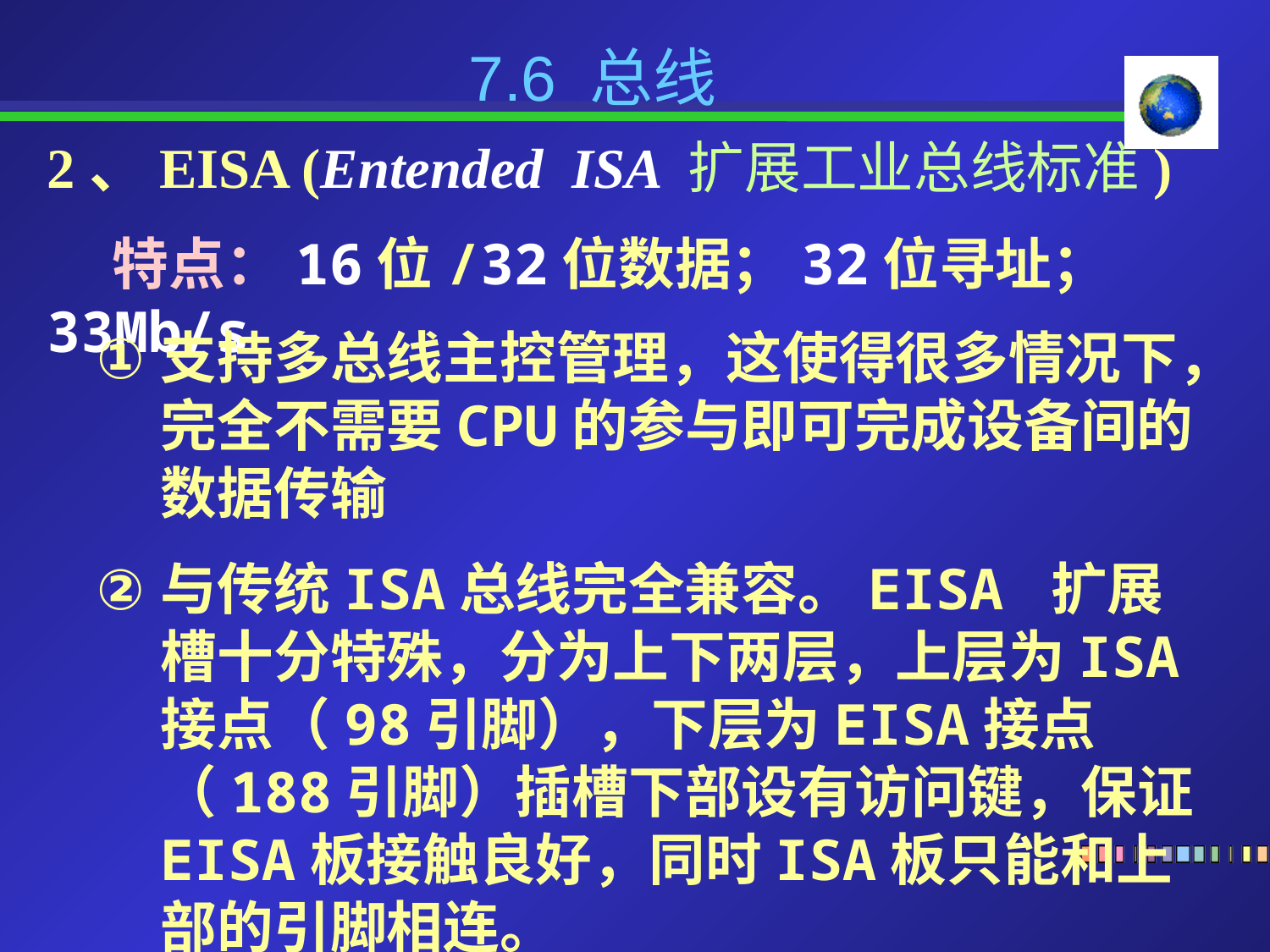

7.6 总线
2、EISA (Entended  ISA 扩展工业总线标准)
    特点：16位/32位数据；32位寻址；33Mb/s
支持多总线主控管理，这使得很多情况下，完全不需要CPU的参与即可完成设备间的数据传输
与传统ISA总线完全兼容。EISA 扩展槽十分特殊，分为上下两层，上层为ISA接点（98引脚），下层为EISA接点（188引脚）插槽下部设有访问键，保证EISA板接触良好，同时ISA板只能和上部的引脚相连。
115